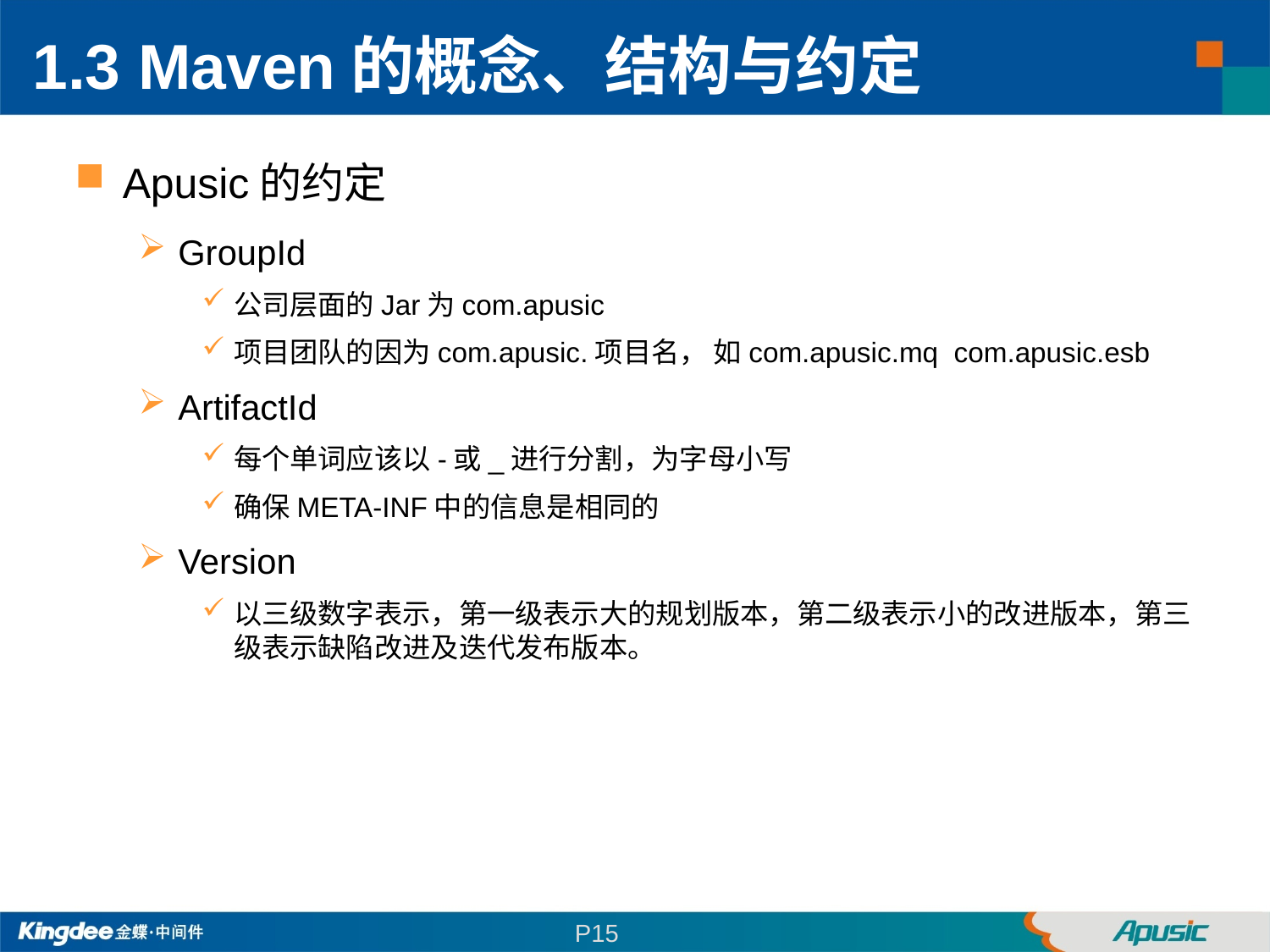

1.3 Maven的概念、结构与约定
Apusic的约定
GroupId
公司层面的Jar为com.apusic
项目团队的因为com.apusic.项目名， 如com.apusic.mq  com.apusic.esb
ArtifactId
每个单词应该以-或_进行分割，为字母小写
确保META-INF中的信息是相同的
Version
以三级数字表示，第一级表示大的规划版本，第二级表示小的改进版本，第三级表示缺陷改进及迭代发布版本。